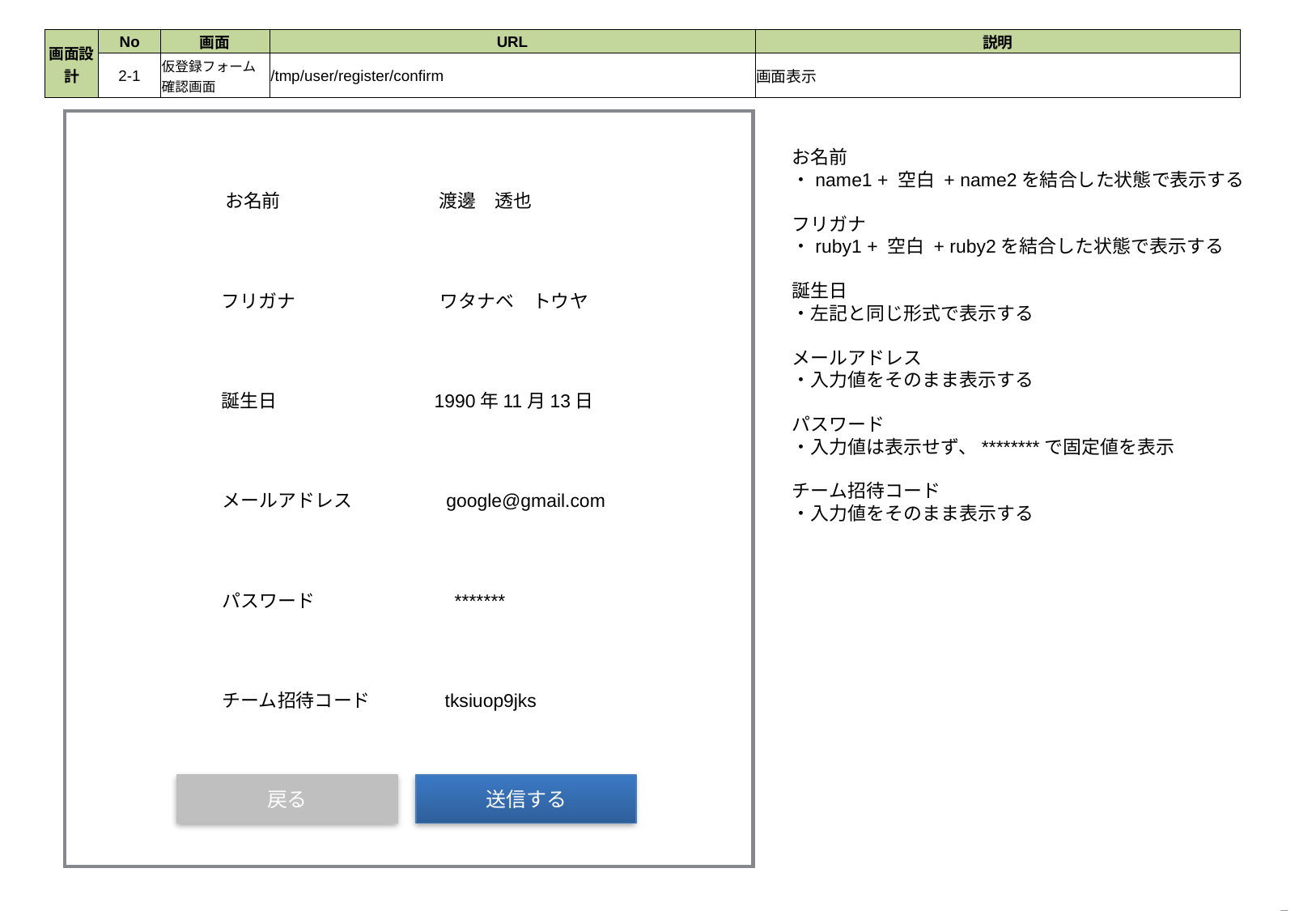

| 画面設計 | No | 画面 | URL | 説明 |
| --- | --- | --- | --- | --- |
|  | 2-1 | 仮登録フォーム確認画面 | /tmp/user/register/confirm | 画面表示 |

お名前
・name1 + 空白 + name2を結合した状態で表示する

フリガナ
・ruby1 + 空白 + ruby2を結合した状態で表示する

誕生日
・左記と同じ形式で表示する

メールアドレス
・入力値をそのまま表示する

パスワード
・入力値は表示せず、********で固定値を表示

チーム招待コード
・入力値をそのまま表示する
お名前
渡邊　透也
フリガナ
ワタナベ　トウヤ
誕生日
1990年11月13日
メールアドレス
google@gmail.com
パスワード
*******
チーム招待コード
tksiuop9jks
戻る
送信する
7